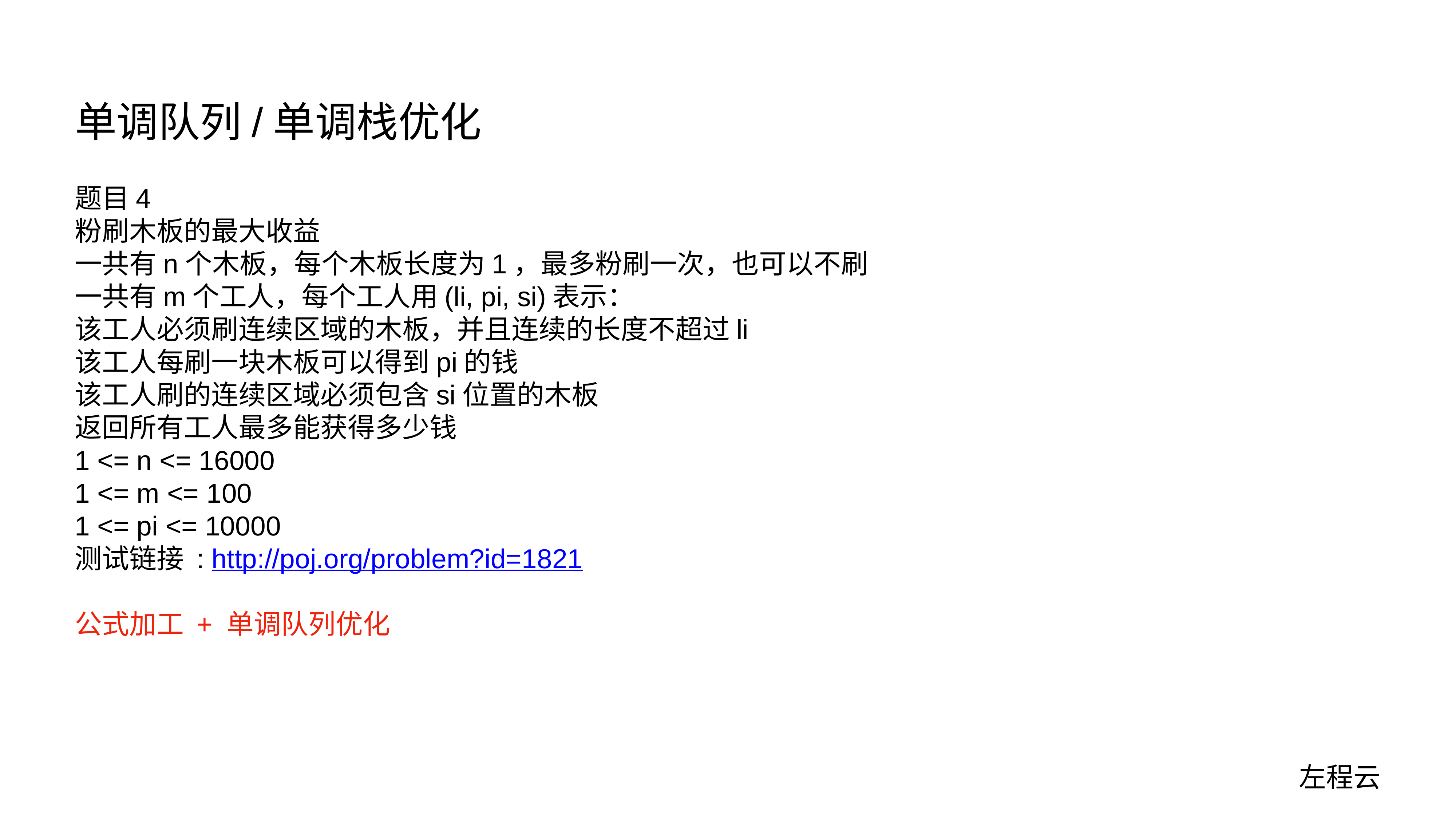

# 单调队列/单调栈优化
题目4
粉刷木板的最大收益
一共有n个木板，每个木板长度为1，最多粉刷一次，也可以不刷
一共有m个工人，每个工人用(li, pi, si)表示：
该工人必须刷连续区域的木板，并且连续的长度不超过li
该工人每刷一块木板可以得到pi的钱
该工人刷的连续区域必须包含si位置的木板
返回所有工人最多能获得多少钱
1 <= n <= 16000
1 <= m <= 100
1 <= pi <= 10000
测试链接 : http://poj.org/problem?id=1821

公式加工 + 单调队列优化
左程云